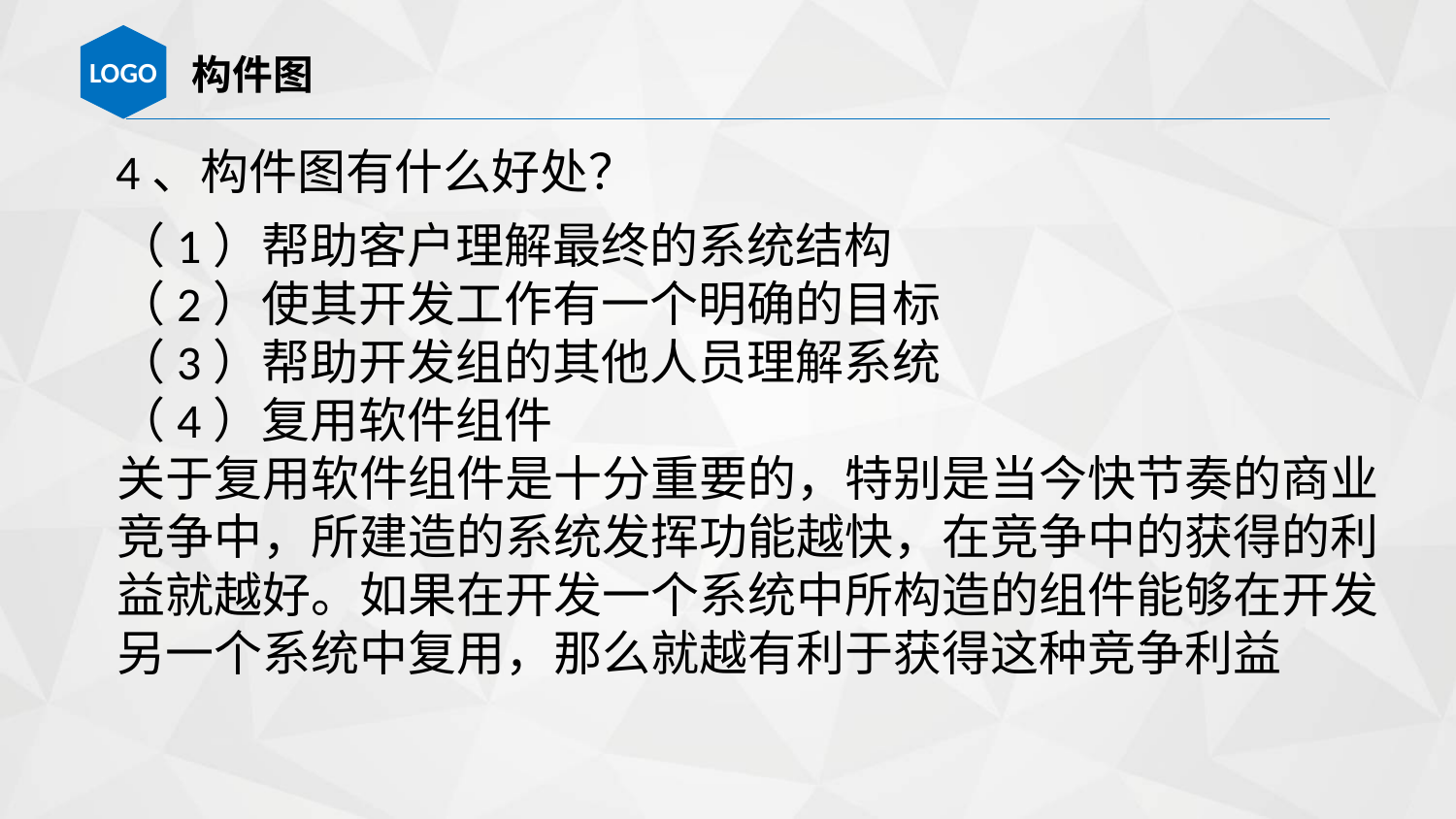

构件图
4、构件图有什么好处？
（1）帮助客户理解最终的系统结构
（2）使其开发工作有一个明确的目标
（3）帮助开发组的其他人员理解系统
（4）复用软件组件
关于复用软件组件是十分重要的，特别是当今快节奏的商业竞争中，所建造的系统发挥功能越快，在竞争中的获得的利益就越好。如果在开发一个系统中所构造的组件能够在开发另一个系统中复用，那么就越有利于获得这种竞争利益